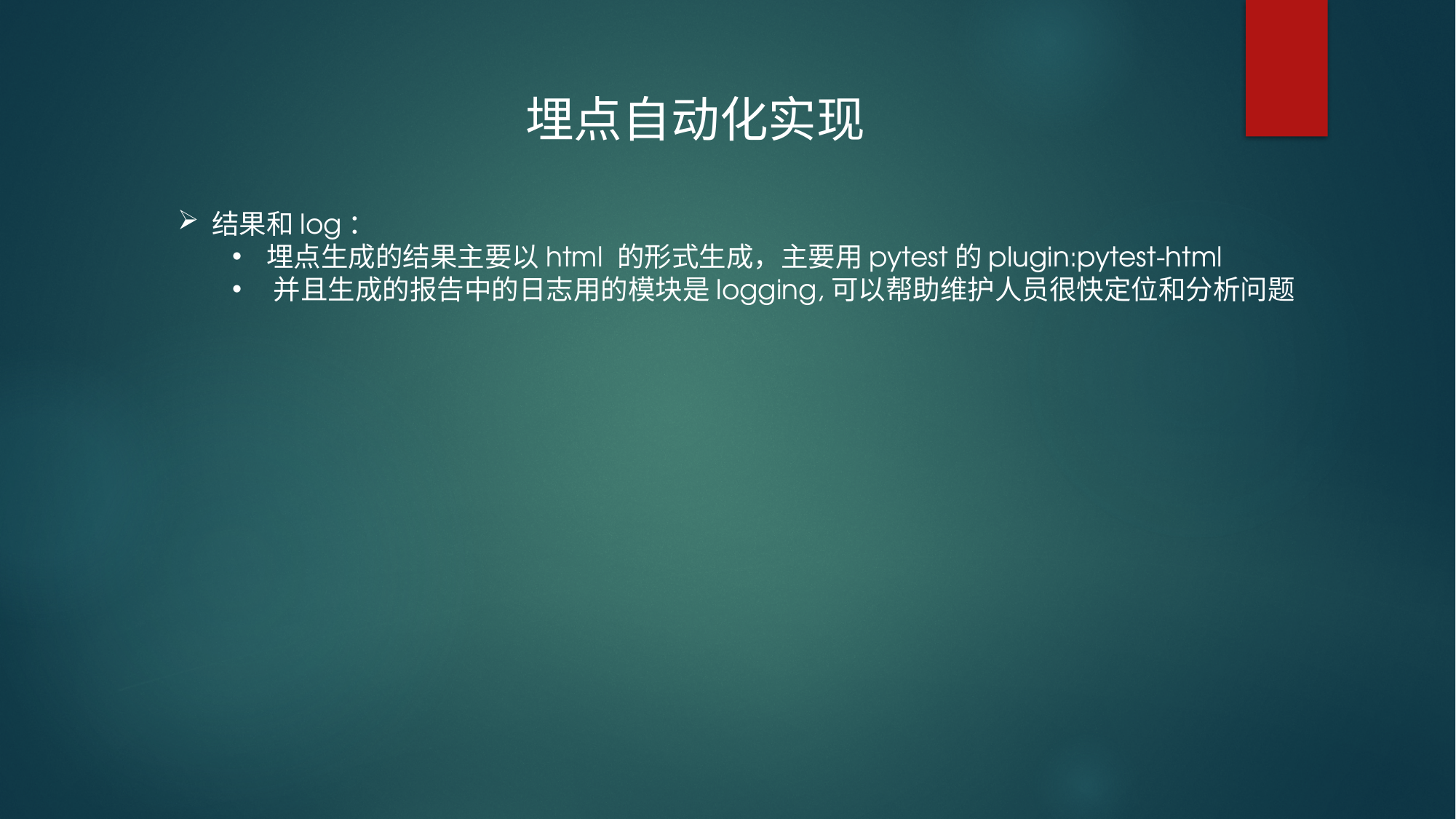

埋点自动化实现
结果和log：
埋点生成的结果主要以html 的形式生成，主要用pytest的plugin:pytest-html
并且生成的报告中的日志用的模块是logging,可以帮助维护人员很快定位和分析问题